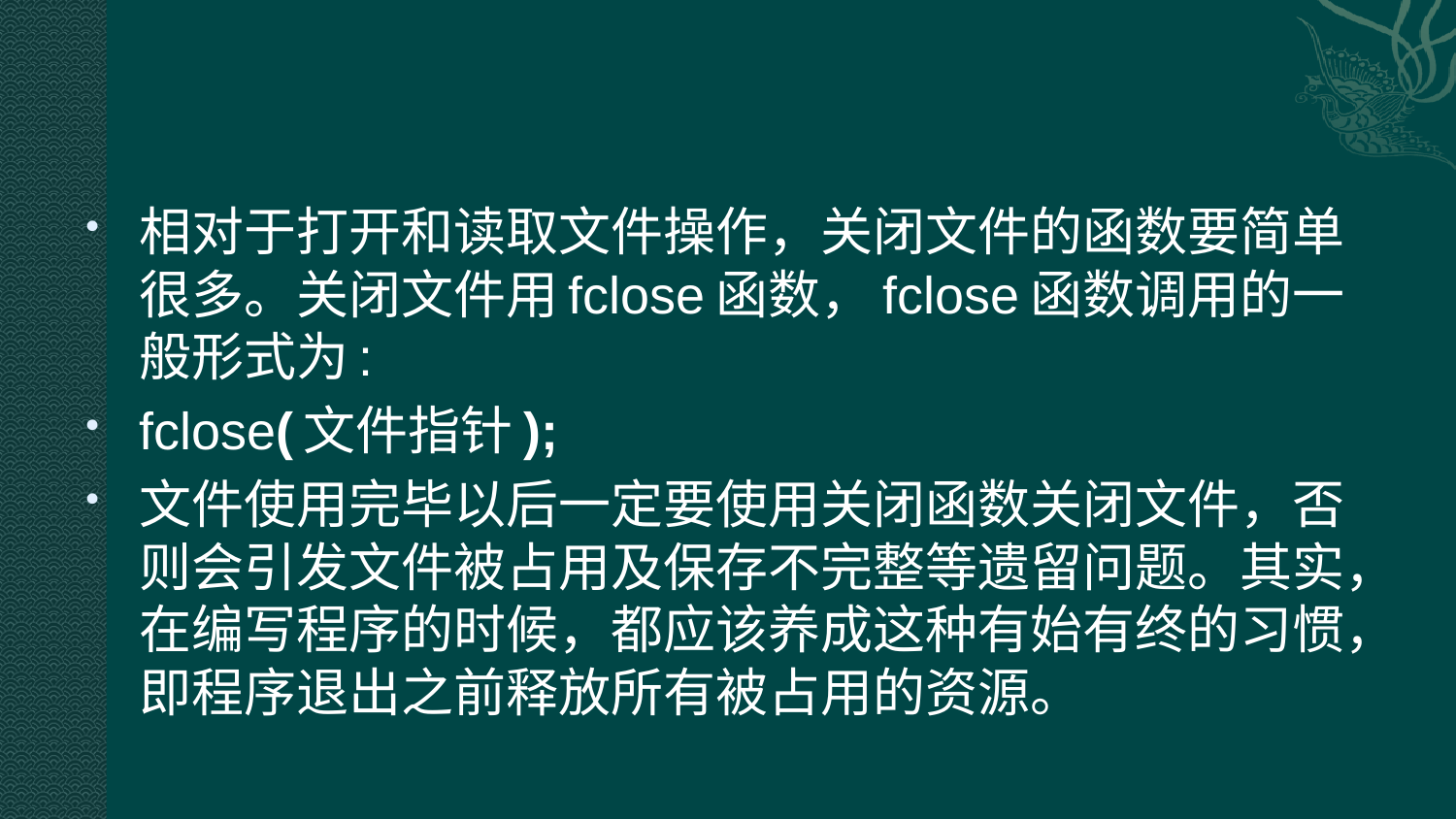

#
相对于打开和读取文件操作，关闭文件的函数要简单很多。关闭文件用fclose函数，fclose函数调用的一般形式为:
fclose(文件指针);
文件使用完毕以后一定要使用关闭函数关闭文件，否则会引发文件被占用及保存不完整等遗留问题。其实，在编写程序的时候，都应该养成这种有始有终的习惯，即程序退出之前释放所有被占用的资源。